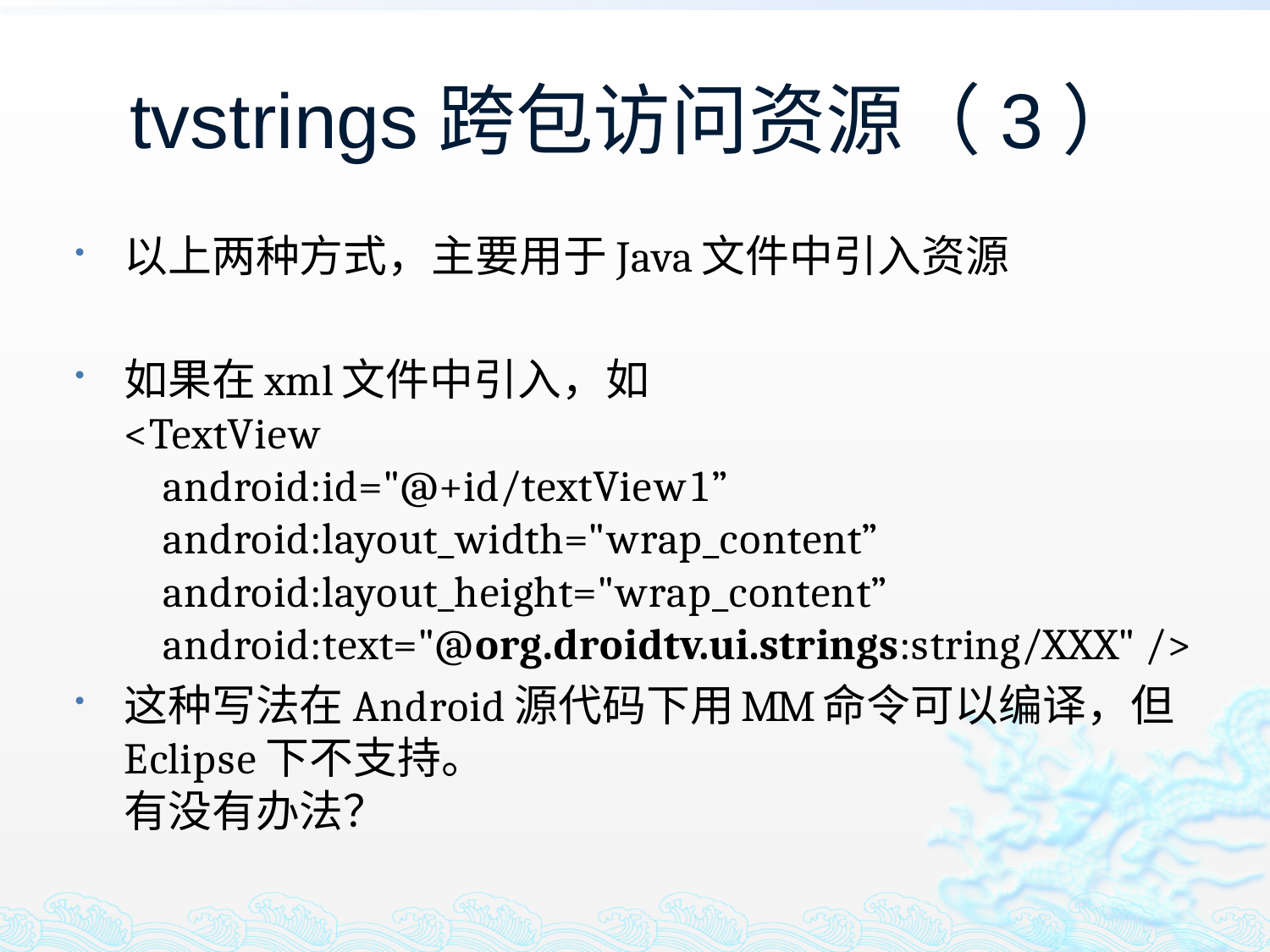

# tvstrings跨包访问资源（3）
以上两种方式，主要用于Java文件中引入资源

如果在xml文件中引入，如
<TextView
    android:id="@+id/textView1”
    android:layout_width="wrap_content”
    android:layout_height="wrap_content”
    android:text="@org.droidtv.ui.strings:string/XXX" />
这种写法在Android源代码下用MM命令可以编译，但Eclipse下不支持。
有没有办法？